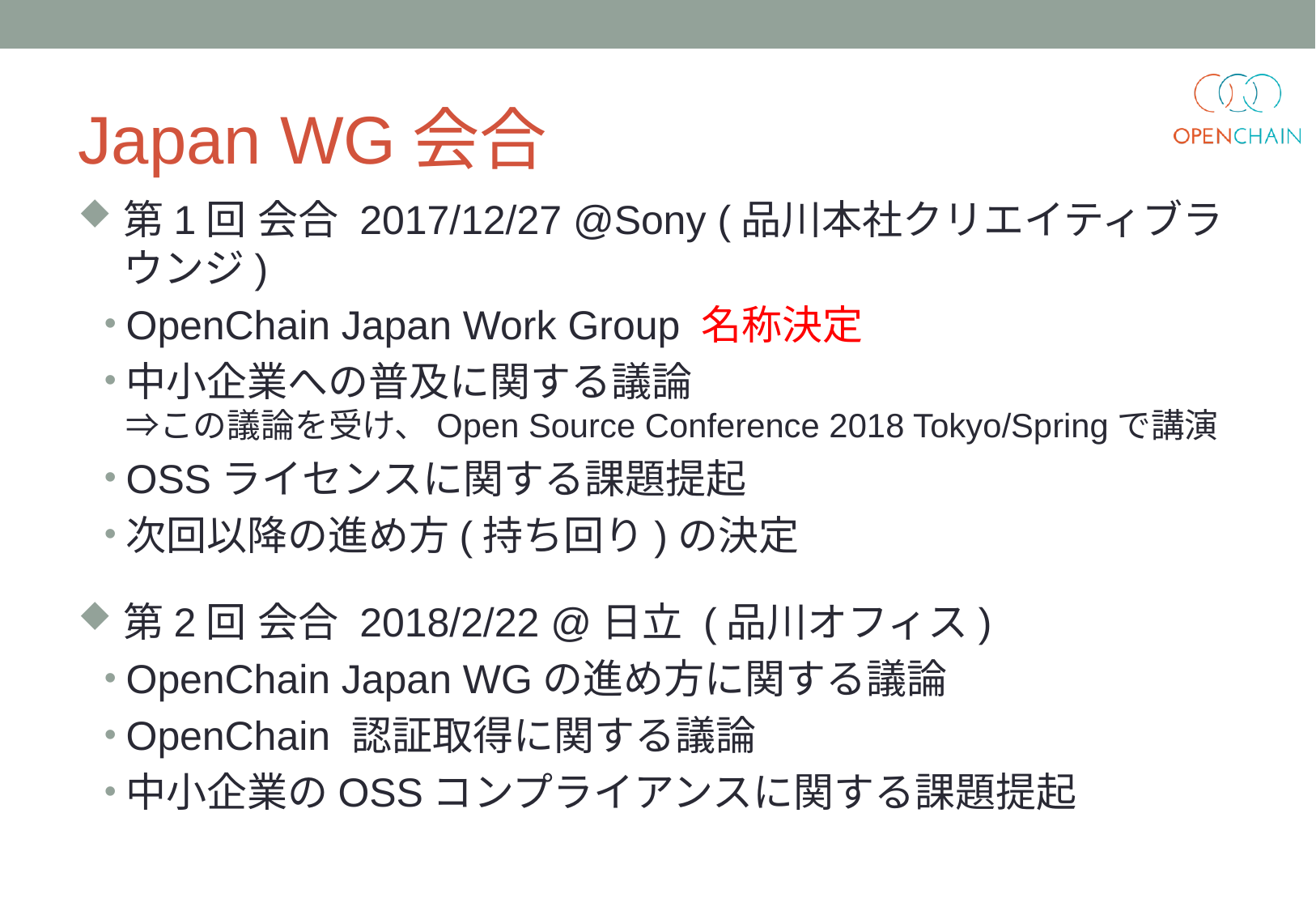

# Japan WG会合
第1回 会合 2017/12/27 @Sony (品川本社クリエイティブラウンジ)
OpenChain Japan Work Group 名称決定
中小企業への普及に関する議論
⇒この議論を受け、Open Source Conference 2018 Tokyo/Springで講演
OSSライセンスに関する課題提起
次回以降の進め方(持ち回り)の決定

第2回 会合 2018/2/22 @日立 (品川オフィス)
OpenChain Japan WGの進め方に関する議論
OpenChain 認証取得に関する議論
中小企業のOSSコンプライアンスに関する課題提起